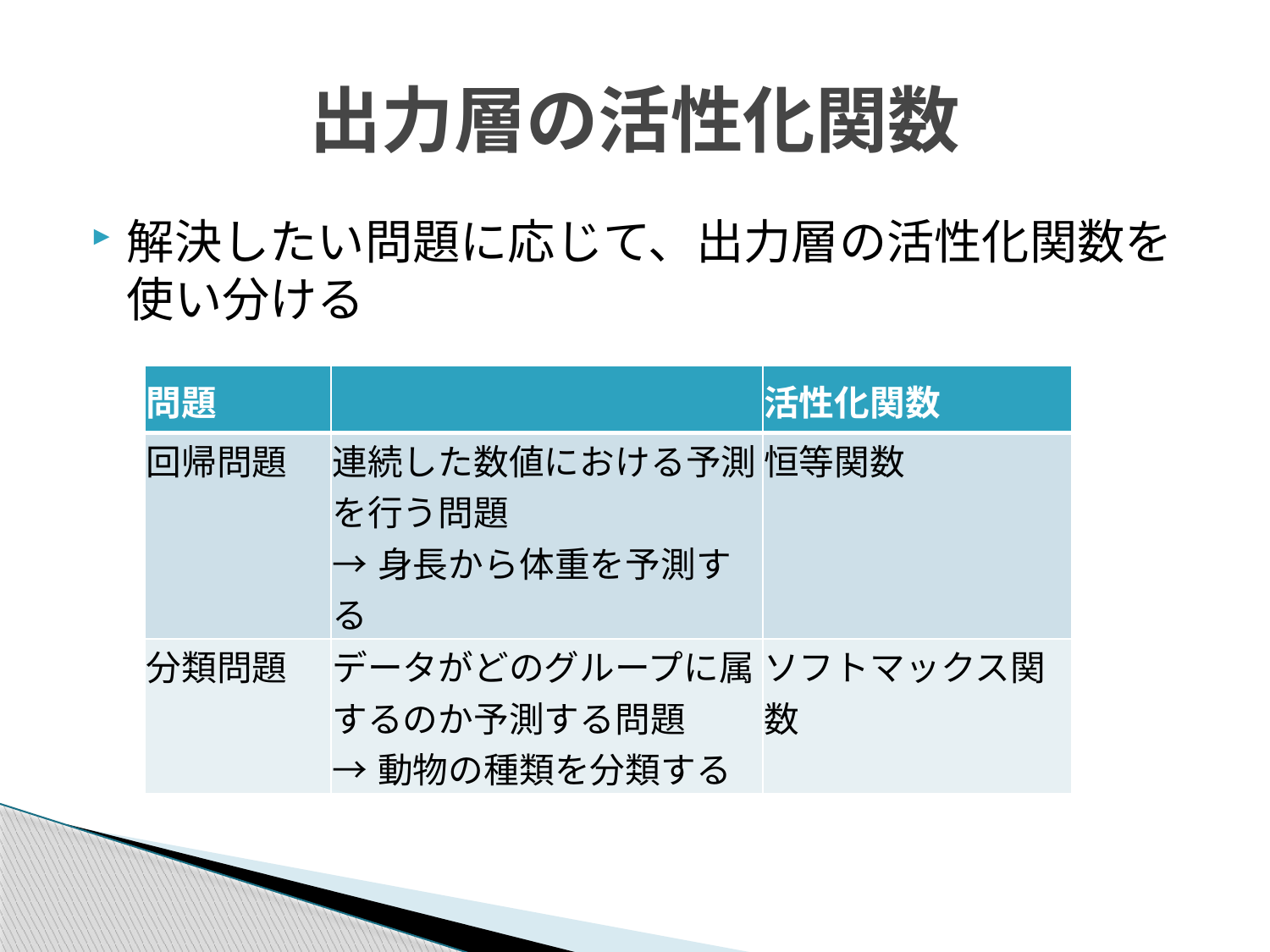

# 出力層の活性化関数
解決したい問題に応じて、出力層の活性化関数を使い分ける
| 問題 |  | 活性化関数 |
| --- | --- | --- |
| 回帰問題 | 連続した数値における予測を行う問題 →身長から体重を予測する | 恒等関数 |
| 分類問題 | データがどのグループに属するのか予測する問題 →動物の種類を分類する | ソフトマックス関数 |